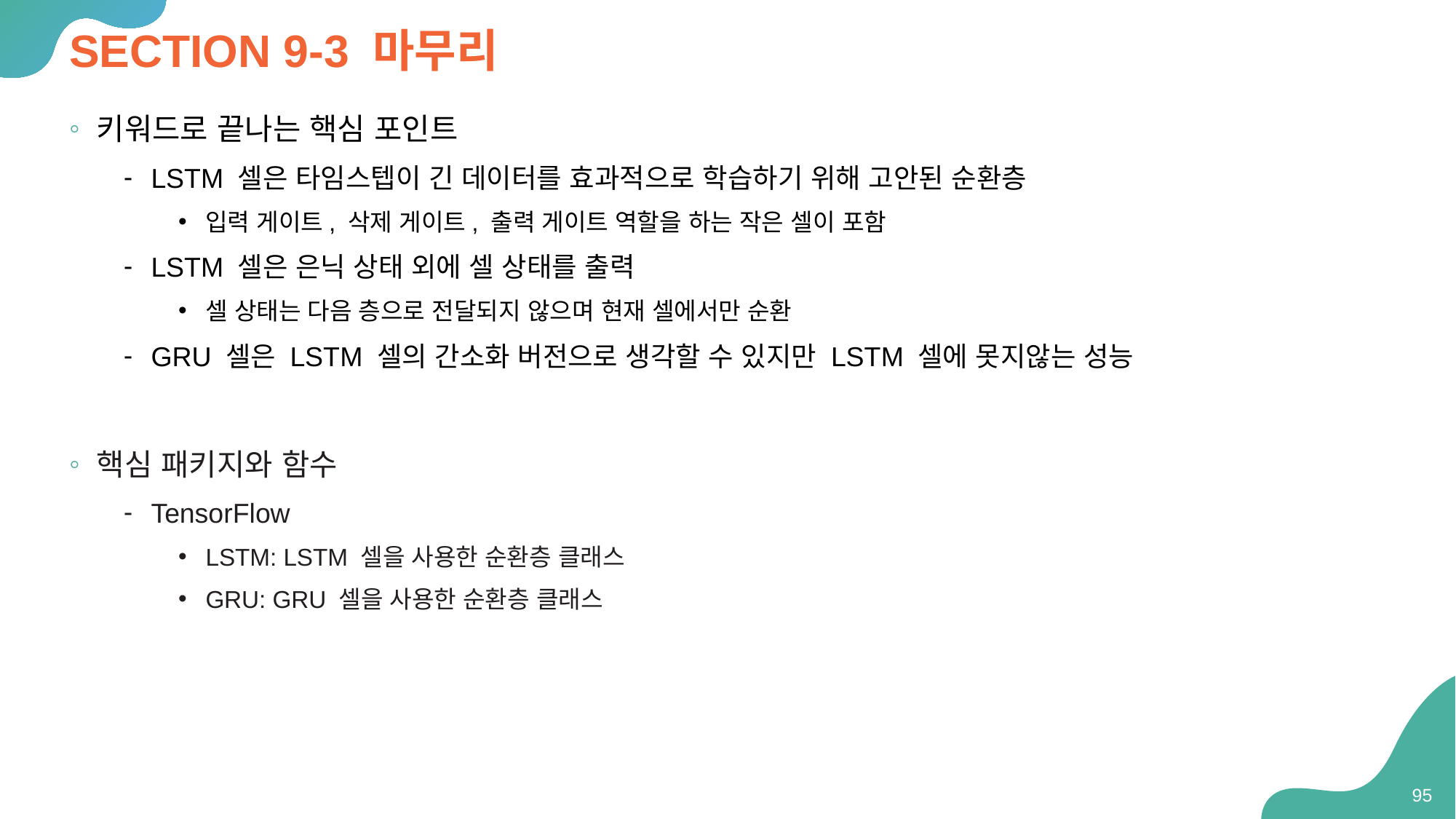

# SECTION 9-3 마무리
키워드로 끝나는 핵심 포인트
LSTM 셀은 타임스텝이 긴 데이터를 효과적으로 학습하기 위해 고안된 순환층
입력 게이트, 삭제 게이트, 출력 게이트 역할을 하는 작은 셀이 포함
LSTM 셀은 은닉 상태 외에 셀 상태를 출력
셀 상태는 다음 층으로 전달되지 않으며 현재 셀에서만 순환
GRU 셀은 LSTM 셀의 간소화 버전으로 생각할 수 있지만 LSTM 셀에 못지않는 성능

핵심 패키지와 함수
TensorFlow
LSTM: LSTM 셀을 사용한 순환층 클래스
GRU: GRU 셀을 사용한 순환층 클래스

95